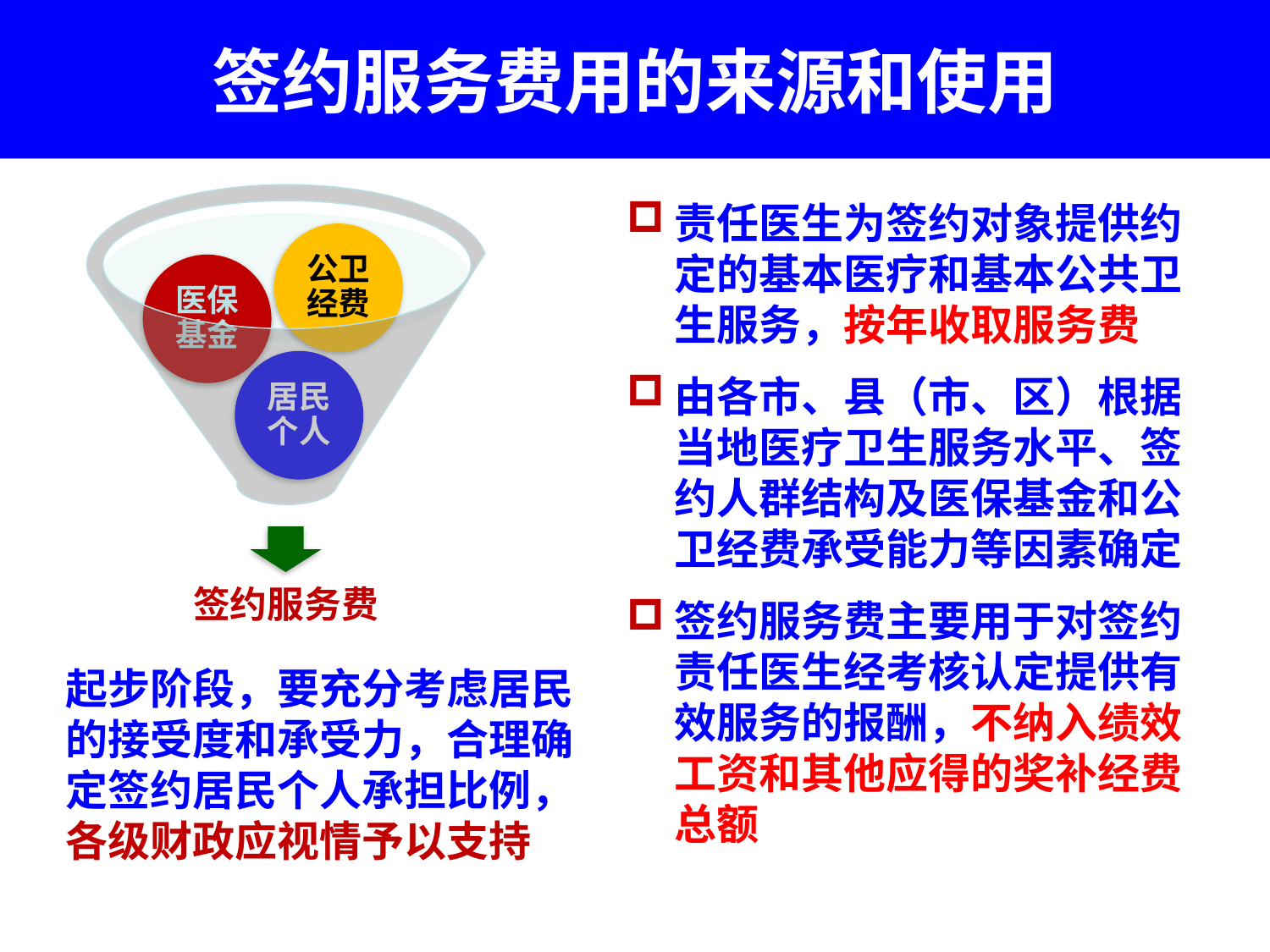

签约服务费用的来源和使用
签约服务费
居民个人
医保基金
公卫经费
责任医生为签约对象提供约定的基本医疗和基本公共卫生服务，按年收取服务费
由各市、县（市、区）根据当地医疗卫生服务水平、签约人群结构及医保基金和公卫经费承受能力等因素确定
签约服务费主要用于对签约责任医生经考核认定提供有效服务的报酬，不纳入绩效工资和其他应得的奖补经费总额
起步阶段，要充分考虑居民的接受度和承受力，合理确定签约居民个人承担比例，各级财政应视情予以支持